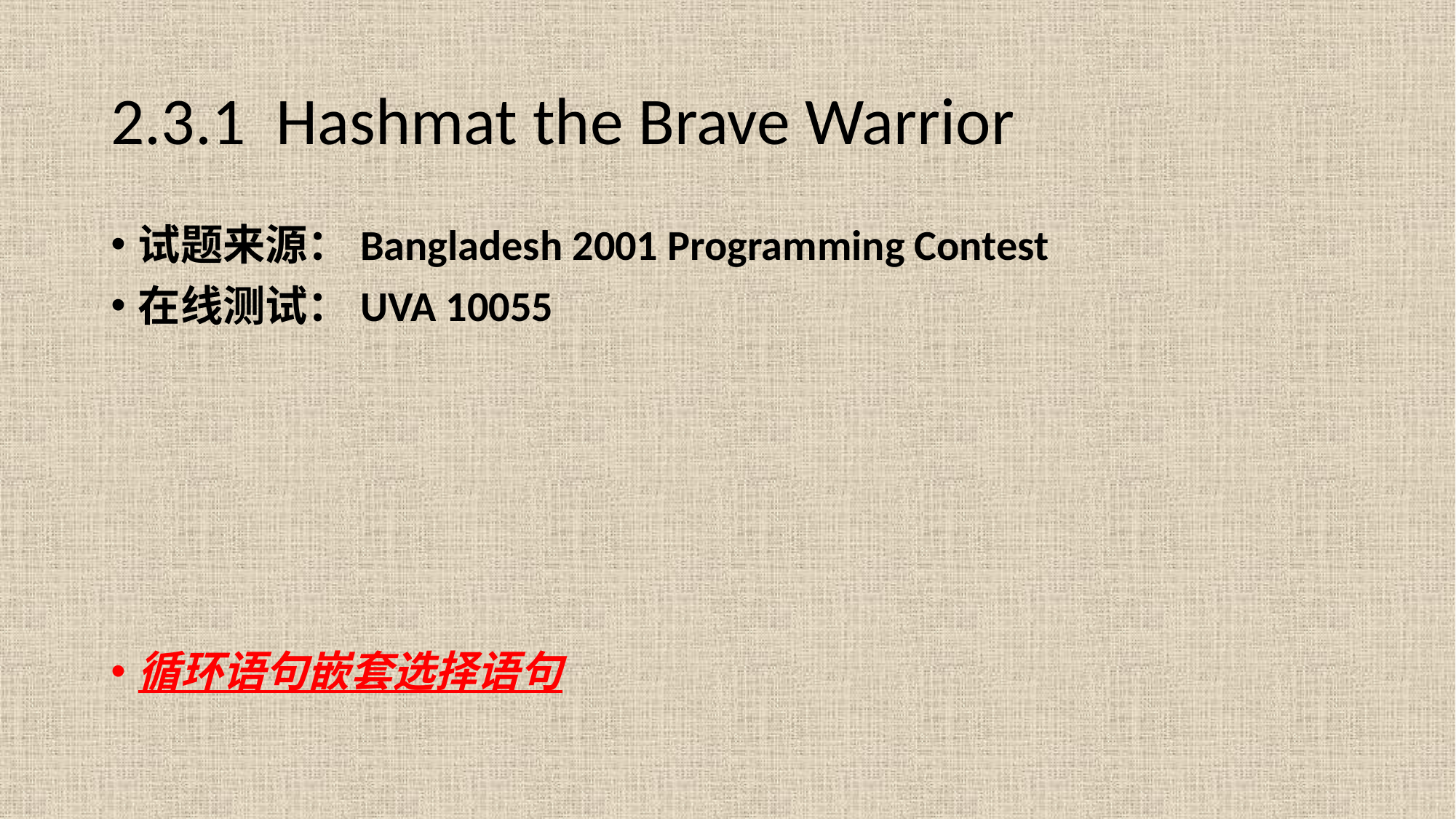

# 2.3.1  Hashmat the Brave Warrior
试题来源：Bangladesh 2001 Programming Contest
在线测试：UVA 10055

循环语句嵌套选择语句